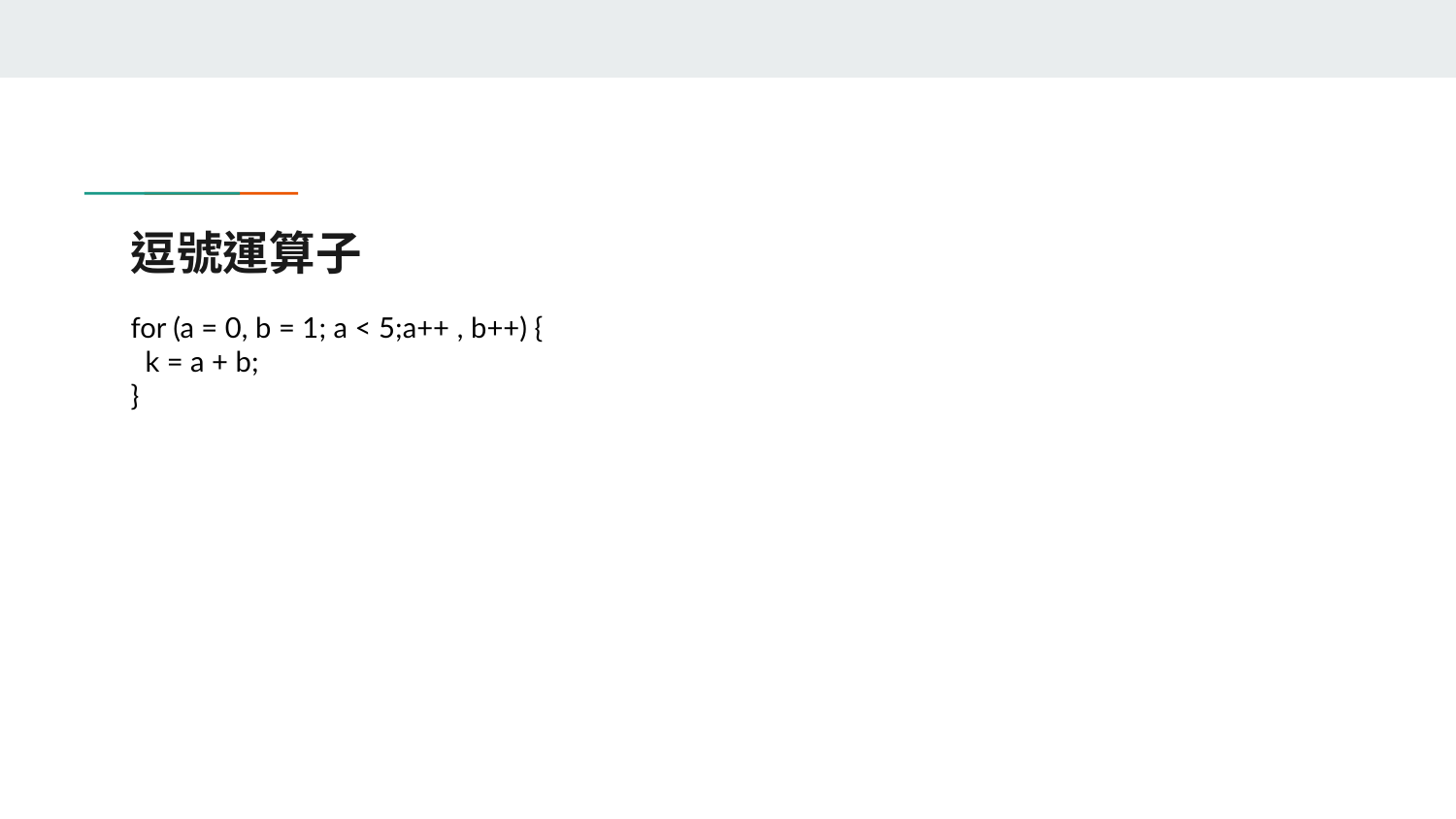

# 逗號運算子
for (a = 0, b = 1; a < 5;a++ , b++) {
  k = a + b;
}